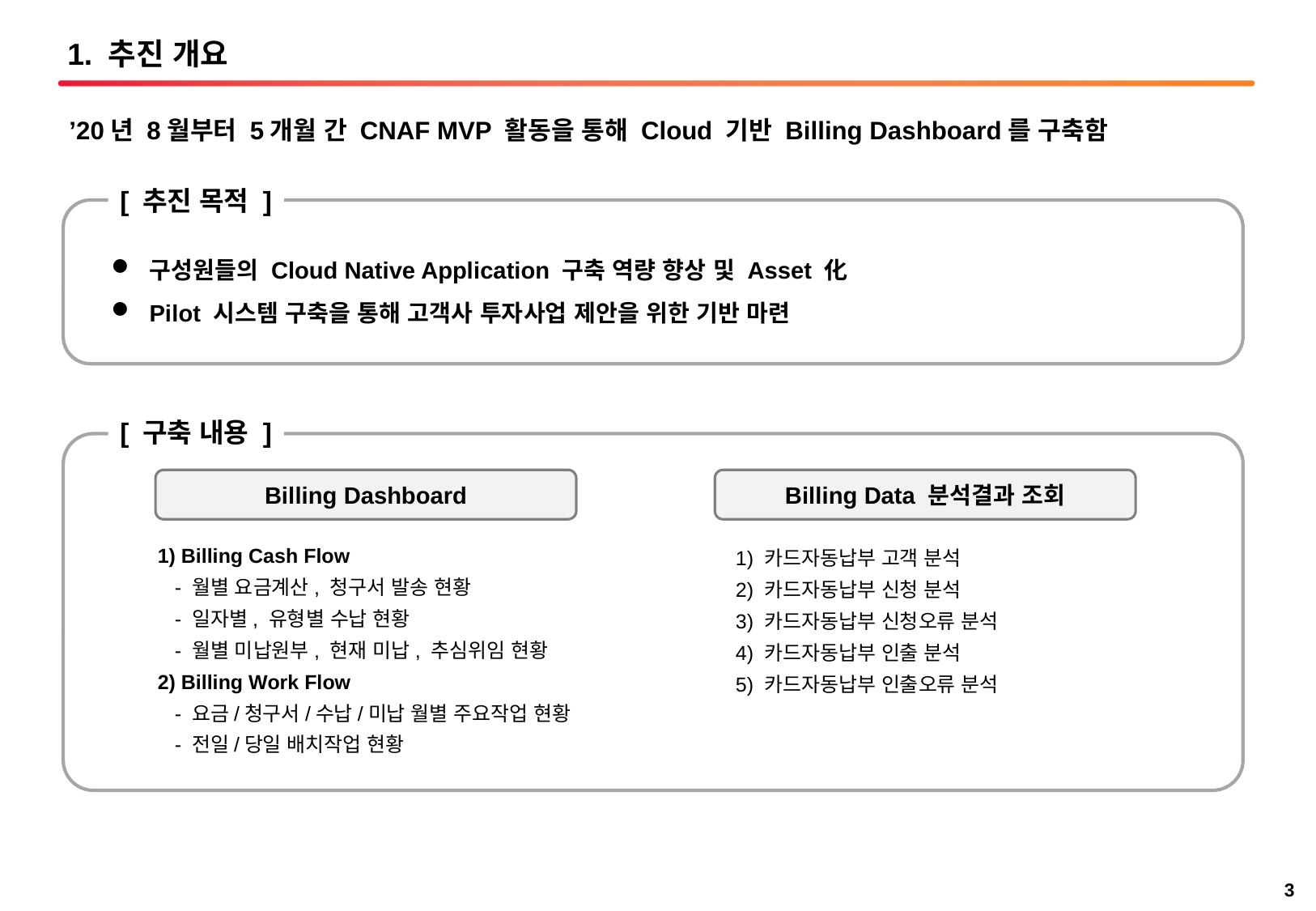

1. 추진 개요
’20년 8월부터 5개월 간 CNAF MVP 활동을 통해 Cloud 기반 Billing Dashboard를 구축함
[ 추진 목적 ]

구성원들의 Cloud Native Application 구축 역량 향상 및 Asset 化
Pilot 시스템 구축을 통해 고객사 투자사업 제안을 위한 기반 마련
[ 구축 내용 ]

Billing Dashboard
Billing Data 분석결과 조회
1) Billing Cash Flow
   - 월별 요금계산, 청구서 발송 현황
   - 일자별, 유형별 수납 현황
   - 월별 미납원부, 현재 미납, 추심위임 현황
2) Billing Work Flow
   - 요금/청구서/수납/미납 월별 주요작업 현황
   - 전일/당일 배치작업 현황
1) 카드자동납부 고객 분석
2) 카드자동납부 신청 분석
3) 카드자동납부 신청오류 분석
4) 카드자동납부 인출 분석
5) 카드자동납부 인출오류 분석